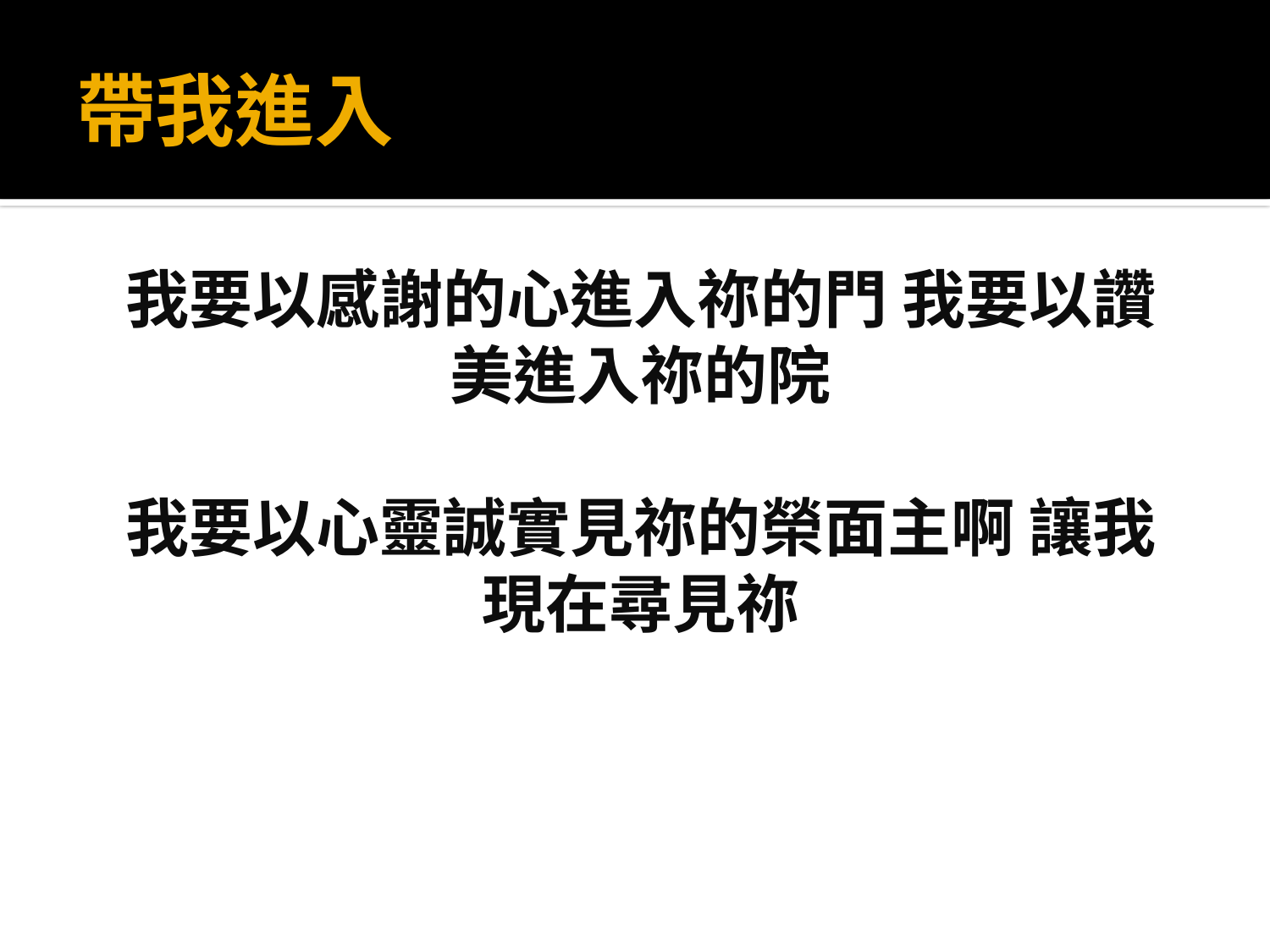

# 帶我進入
我要以感謝的心進入祢的門 我要以讚
美進入祢的院

我要以心靈誠實見祢的榮面主啊 讓我
現在尋見祢